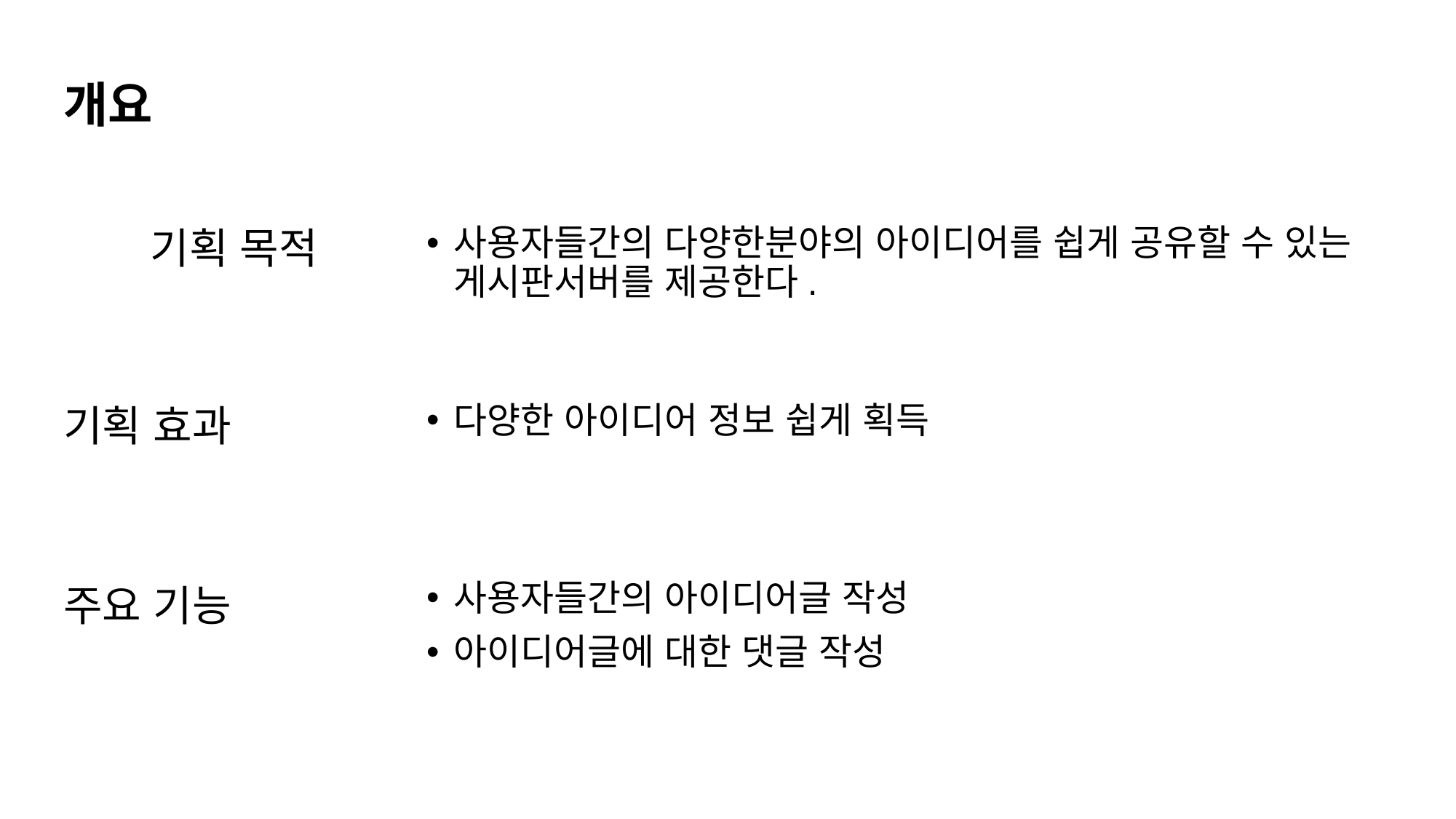

개요
사용자들간의 다양한분야의 아이디어를 쉽게 공유할 수 있는 게시판서버를 제공한다.
# 기획 목적
다양한 아이디어 정보 쉽게 획득
기획 효과
사용자들간의 아이디어글 작성
아이디어글에 대한 댓글 작성
주요 기능